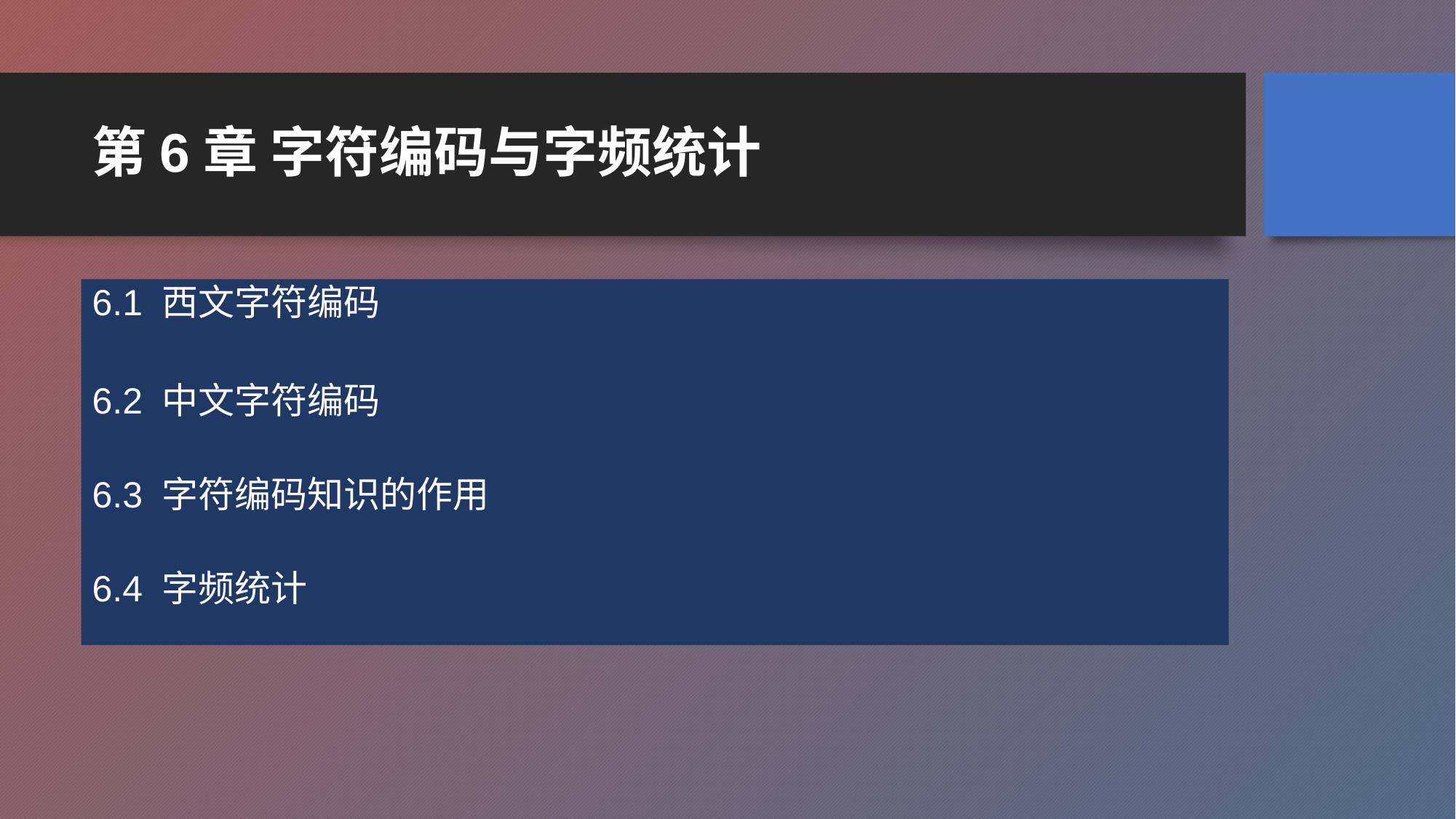

# 第6章 字符编码与字频统计
6.1 西文字符编码
6.2 中文字符编码
6.3 字符编码知识的作用
6.4 字频统计